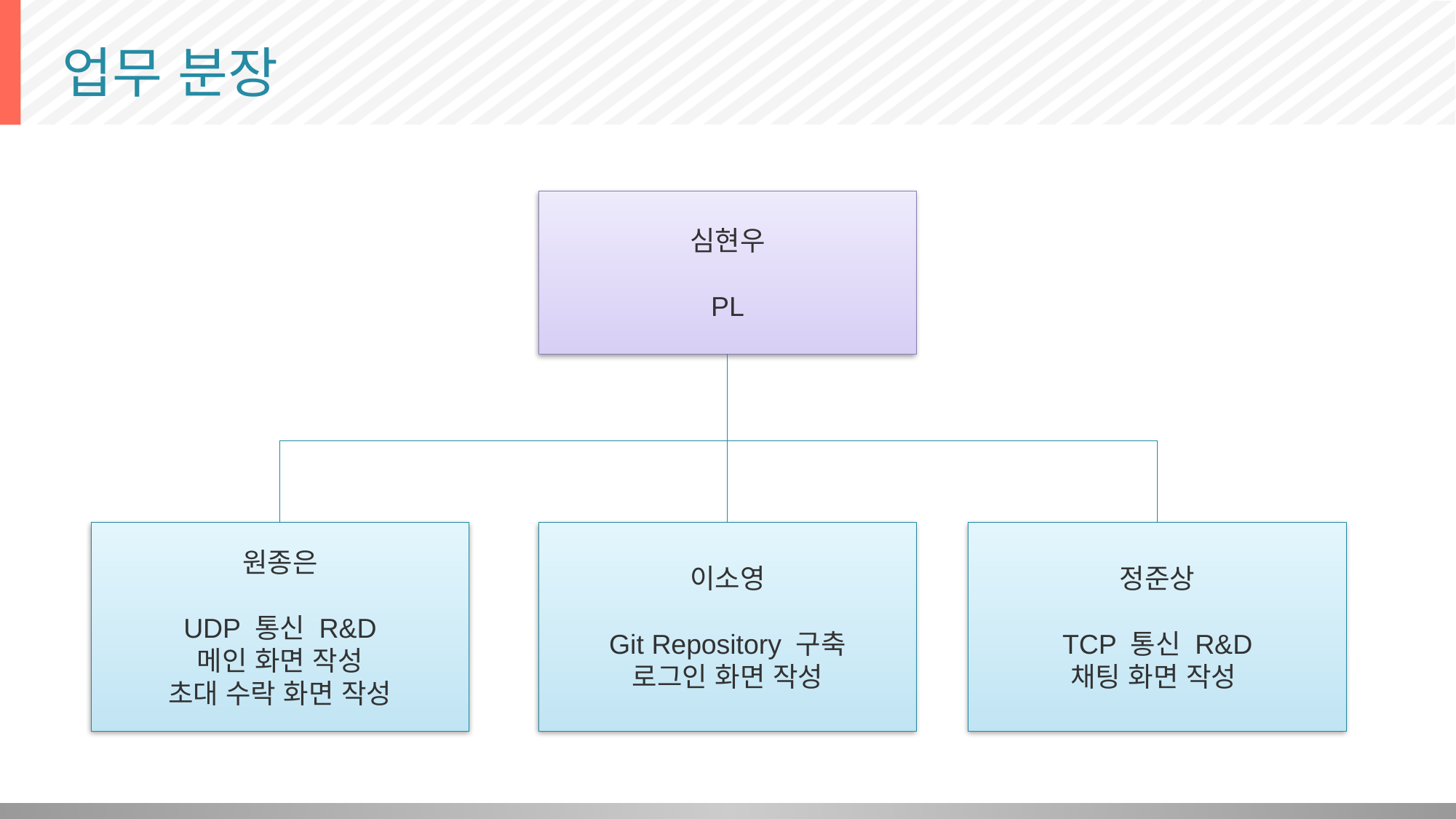

# 업무 분장

심현우

PL
원종은

UDP 통신 R&D
메인 화면 작성
초대 수락 화면 작성
이소영

Git Repository 구축
로그인 화면 작성
정준상

TCP 통신 R&D
채팅 화면 작성